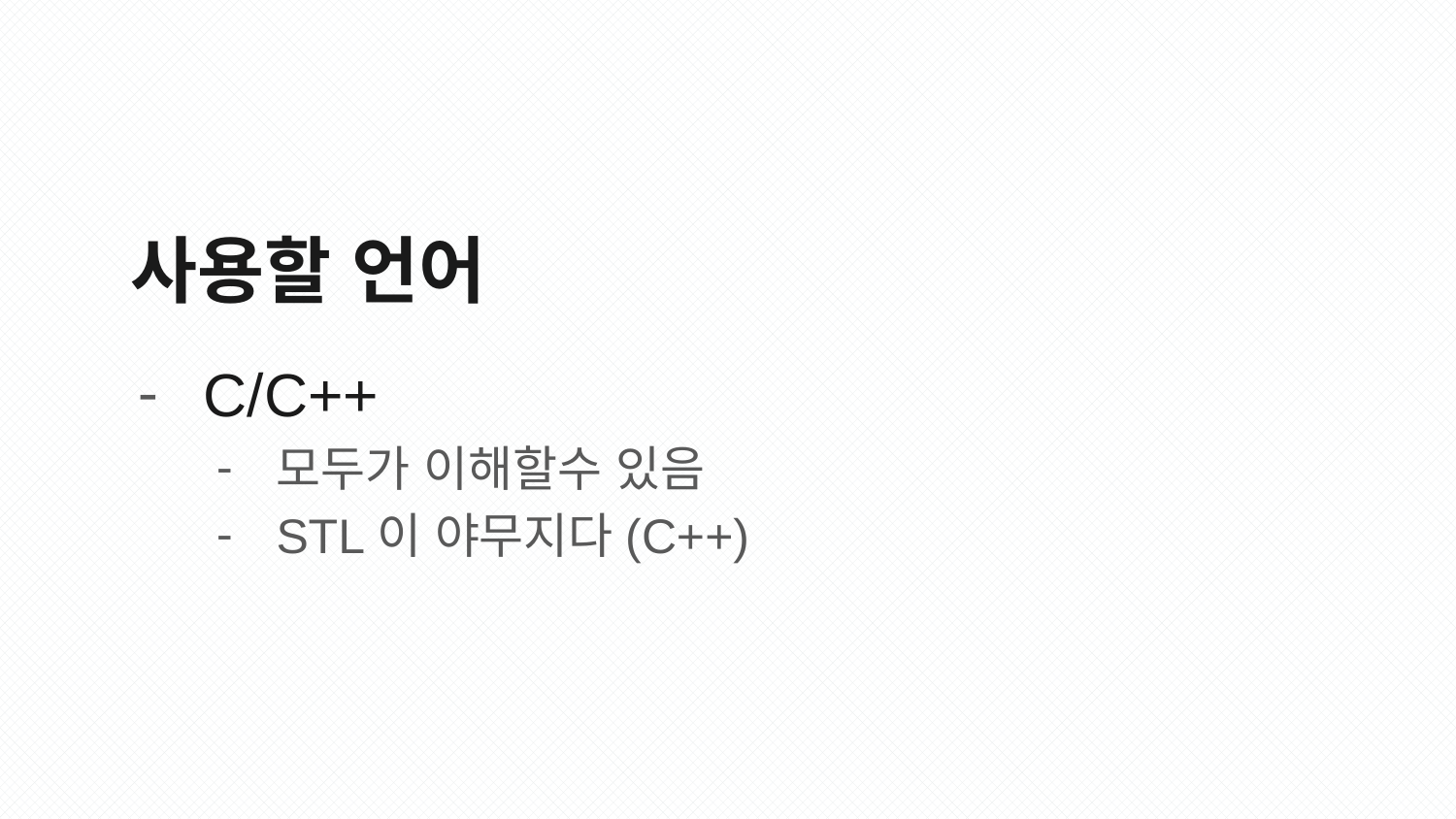

# 사용할 언어
C/C++
모두가 이해할수 있음
STL이 야무지다(C++)